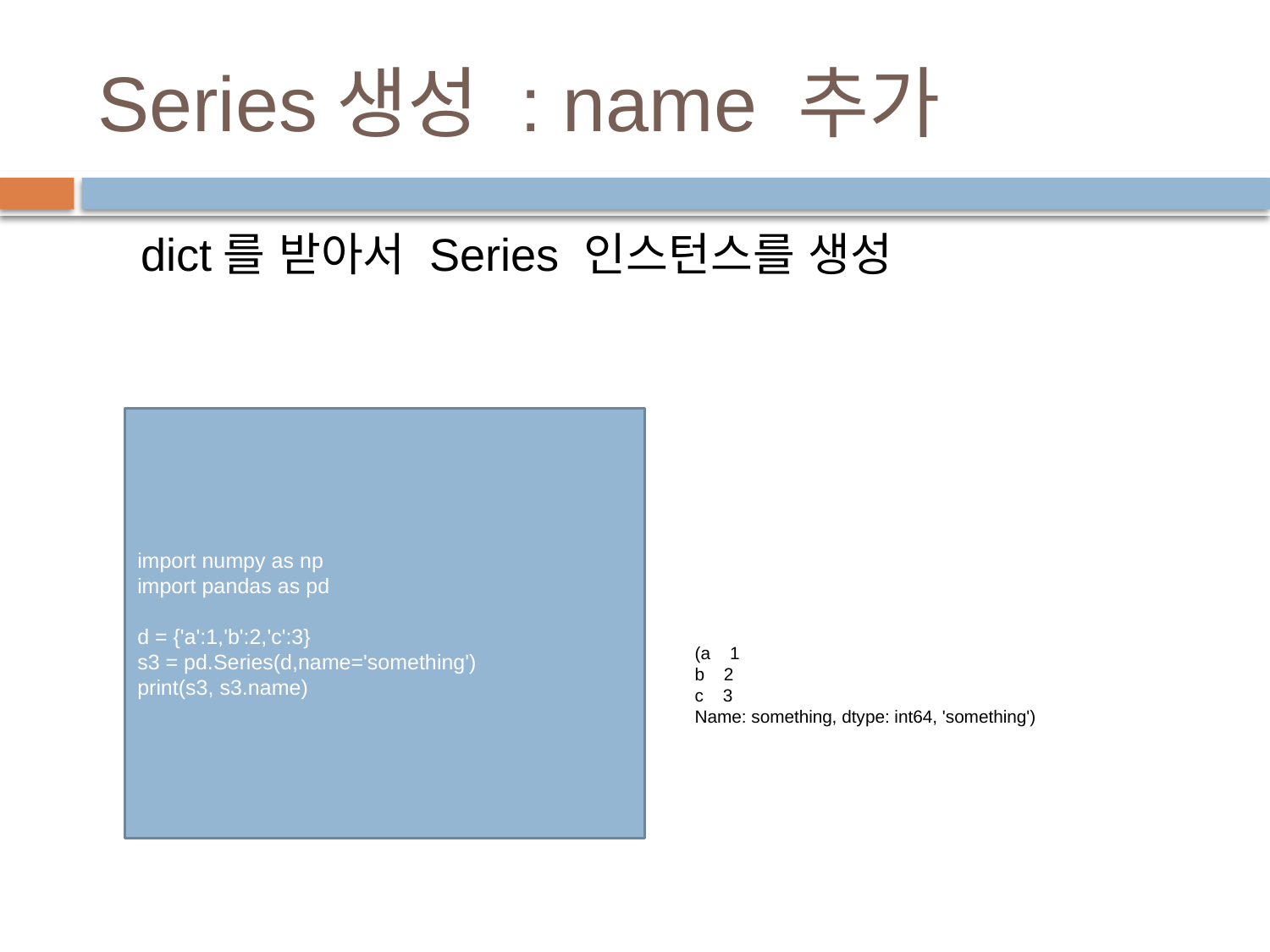

# Series생성 : name 추가
dict를 받아서 Series 인스턴스를 생성
import numpy as np
import pandas as pd

d = {'a':1,'b':2,'c':3}
s3 = pd.Series(d,name='something')
print(s3, s3.name)
(a    1
b    2
c    3
Name: something, dtype: int64, 'something')